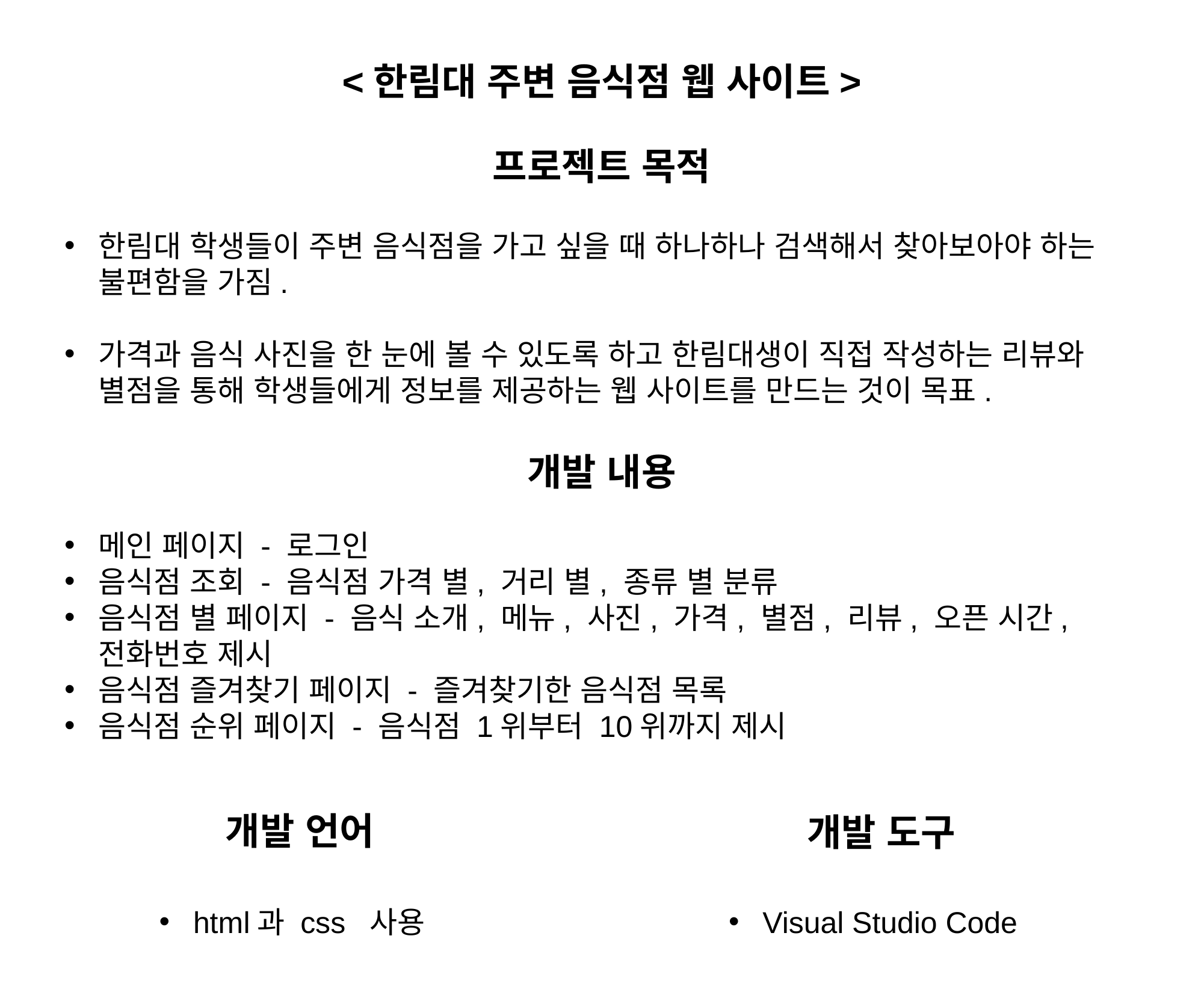

<한림대 주변 음식점 웹 사이트>
프로젝트 목적
한림대 학생들이 주변 음식점을 가고 싶을 때 하나하나 검색해서 찾아보아야 하는 불편함을 가짐.

가격과 음식 사진을 한 눈에 볼 수 있도록 하고 한림대생이 직접 작성하는 리뷰와 별점을 통해 학생들에게 정보를 제공하는 웹 사이트를 만드는 것이 목표.
개발 내용
메인 페이지 - 로그인
음식점 조회 - 음식점 가격 별, 거리 별, 종류 별 분류
음식점 별 페이지 - 음식 소개, 메뉴, 사진, 가격, 별점, 리뷰, 오픈 시간, 전화번호 제시
음식점 즐겨찾기 페이지 - 즐겨찾기한 음식점 목록
음식점 순위 페이지 - 음식점 1위부터 10위까지 제시
개발 언어
개발 도구
html과 css  사용
Visual Studio Code